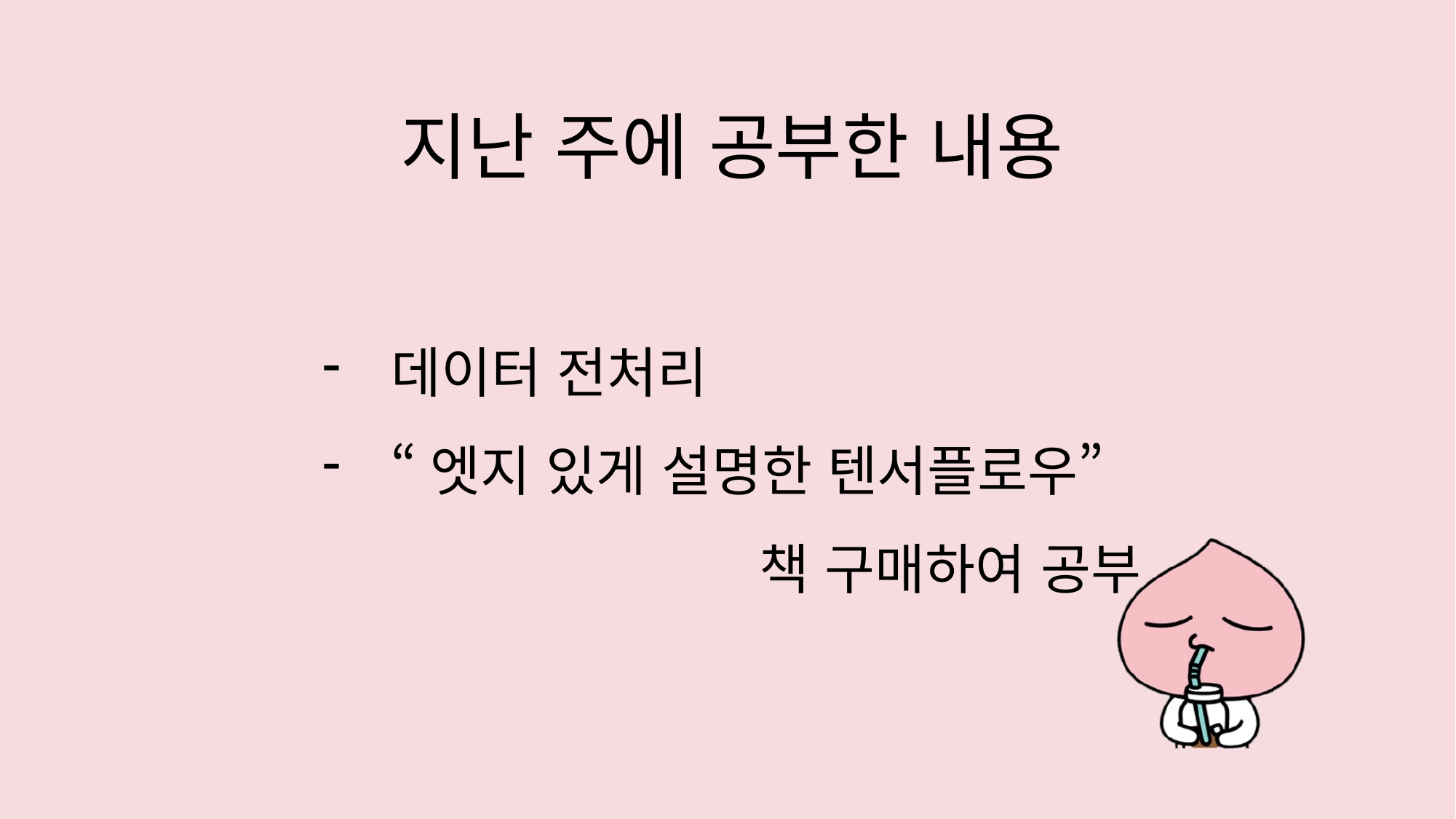

지난 주에 공부한 내용
데이터 전처리
“엣지 있게 설명한 텐서플로우”
				책 구매하여 공부